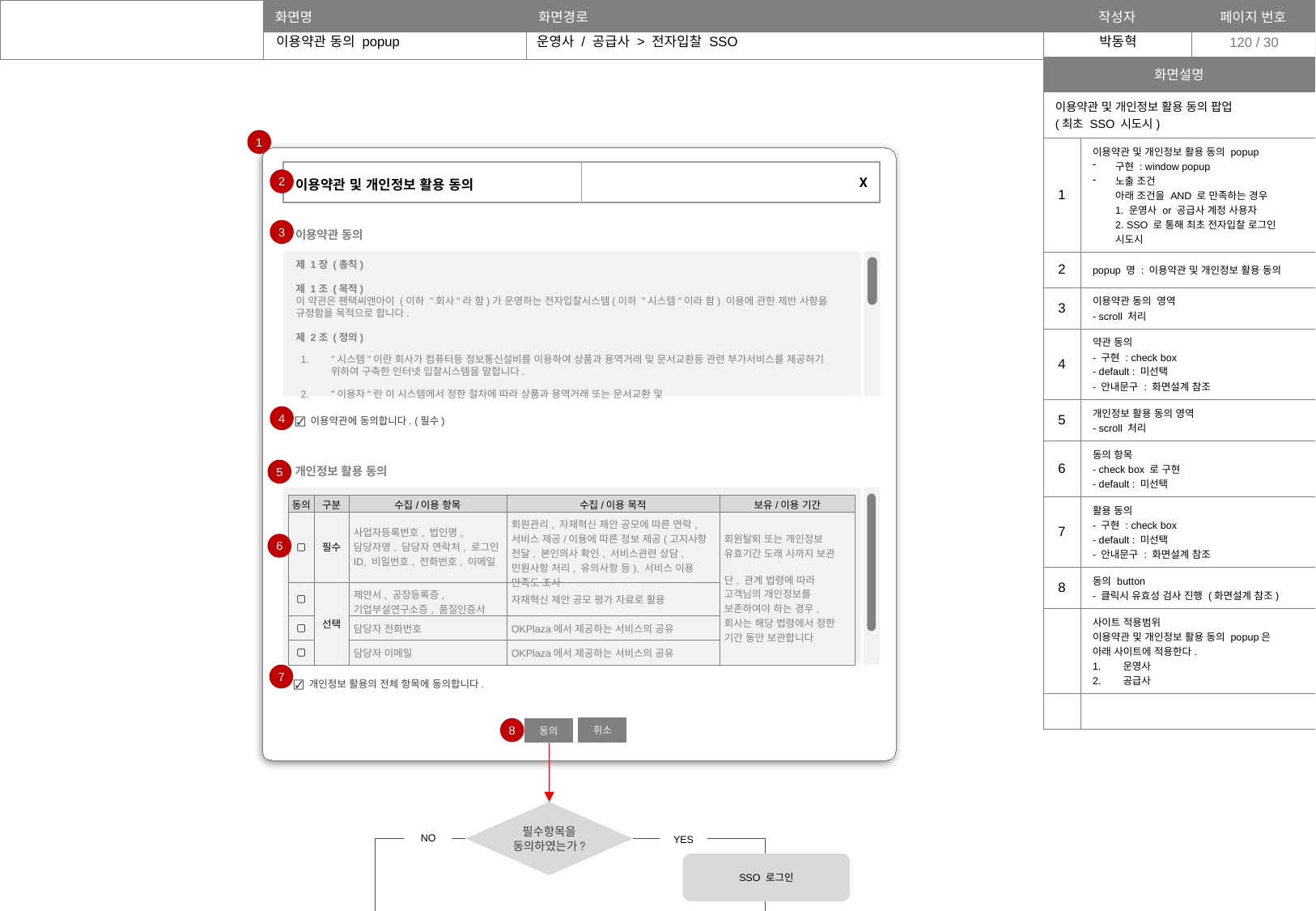

이용약관 동의 popup
운영사 / 공급사 > 전자입찰 SSO
120
| 화면설명 |  |
| --- | --- |
| 이용약관 및 개인정보 활용 동의 팝업 (최초 SSO 시도시) |  |
| 1 | 이용약관 및 개인정보 활용 동의 popup 구현 : window popup 노출 조건 아래 조건을 AND 로 만족하는 경우 1. 운영사 or 공급사 계정 사용자 2. SSO 로 통해 최초 전자입찰 로그인 시도시 |
| 2 | popup 명 : 이용약관 및 개인정보 활용 동의 |
| 3 | 이용약관 동의 영역 - scroll 처리 |
| 4 | 약관 동의 - 구현 : check box - default : 미선택 - 안내문구 : 화면설계 참조 |
| 5 | 개인정보 활용 동의 영역 - scroll 처리 |
| 6 | 동의 항목 - check box 로 구현 - default : 미선택 |
| 7 | 활용 동의 - 구현 : check box - default : 미선택 - 안내문구 : 화면설계 참조 |
| 8 | 동의 button - 클릭시 유효성 검사 진행 (화면설계 참조) |
|  | 사이트 적용범위 이용약관 및 개인정보 활용 동의 popup은 아래 사이트에 적용한다. 운영사 공급사 |
|  |  |
1

| 이용약관 및 개인정보 활용 동의 | X |
| --- | --- |
2
이용약관 동의
3

제 1장 (총칙)

제 1조 (목적)
이 약관은 팬택씨앤아이 (이하 "회사"라 함)가 운영하는 전자입찰시스템(이하 "시스템"이라 함) 이용에 관한 제반 사항을 규정함을 목적으로 합니다.

제 2조 (정의)
"시스템"이란 회사가 컴퓨터등 정보통신설비를 이용하여 상품과 용역거래 및 문서교환등 관련 부가서비스를 제공하기 위하여 구축한 인터넷 입찰시스템을 말합니다.
"이용자"란 이 시스템에서 정한 절차에 따라 상품과 용역거래 또는 문서교환 및

☑️ 이용약관에 동의합니다. (필수)
4
개인정보 활용 동의
5

| 동의 | 구분 | 수집/이용 항목 | 수집/이용 목적 | 보유/이용 기간 |
| --- | --- | --- | --- | --- |
| ▢ | 필수 | 사업자등록번호, 법인명, 담당자명, 담당자 연락처, 로그인 ID, 비밀번호, 전화번호, 이메일 | 회원관리, 자재혁신 제안 공모에 따른 연락, 서비스 제공/이용에 따른 정보 제공(고지사항 전달, 본인의사 확인, 서비스관련 상담, 민원사항 처리, 유의사항 등), 서비스 이용 만족도 조사 | 회원탈퇴 또는 개인정보 유효기간 도래 시까지 보관   단, 관계 법령에 따라 고객님의 개인정보를 보존하여야 하는 경우, 회사는 해당 법령에서 정한 기간 동안 보관합니다 |
| ▢ | 선택 | 제안서, 공장등록증, 기업부설연구소증, 품질인증서 | 자재혁신 제안 공모 평가 자료로 활용 |  |
| ▢ |  | 담당자 전화번호 | OKPlaza에서 제공하는 서비스의 공유 |  |
| ▢ |  | 담당자 이메일 | OKPlaza에서 제공하는 서비스의 공유 |  |
6
7
☑️ 개인정보 활용의 전체 항목에 동의합니다.
8
취소
동의
필수항목을 동의하였는가?
NO
YES
SSO 로그인
운영사 사용자 인가?
필수 항목에 동의해 주세요.

NO
YES
전자입찰 > 협력사 메인 page로 이동 (page 87 참조)
전자입찰 > 계열사 메인 page로 이동 (page 34 참조)
확인